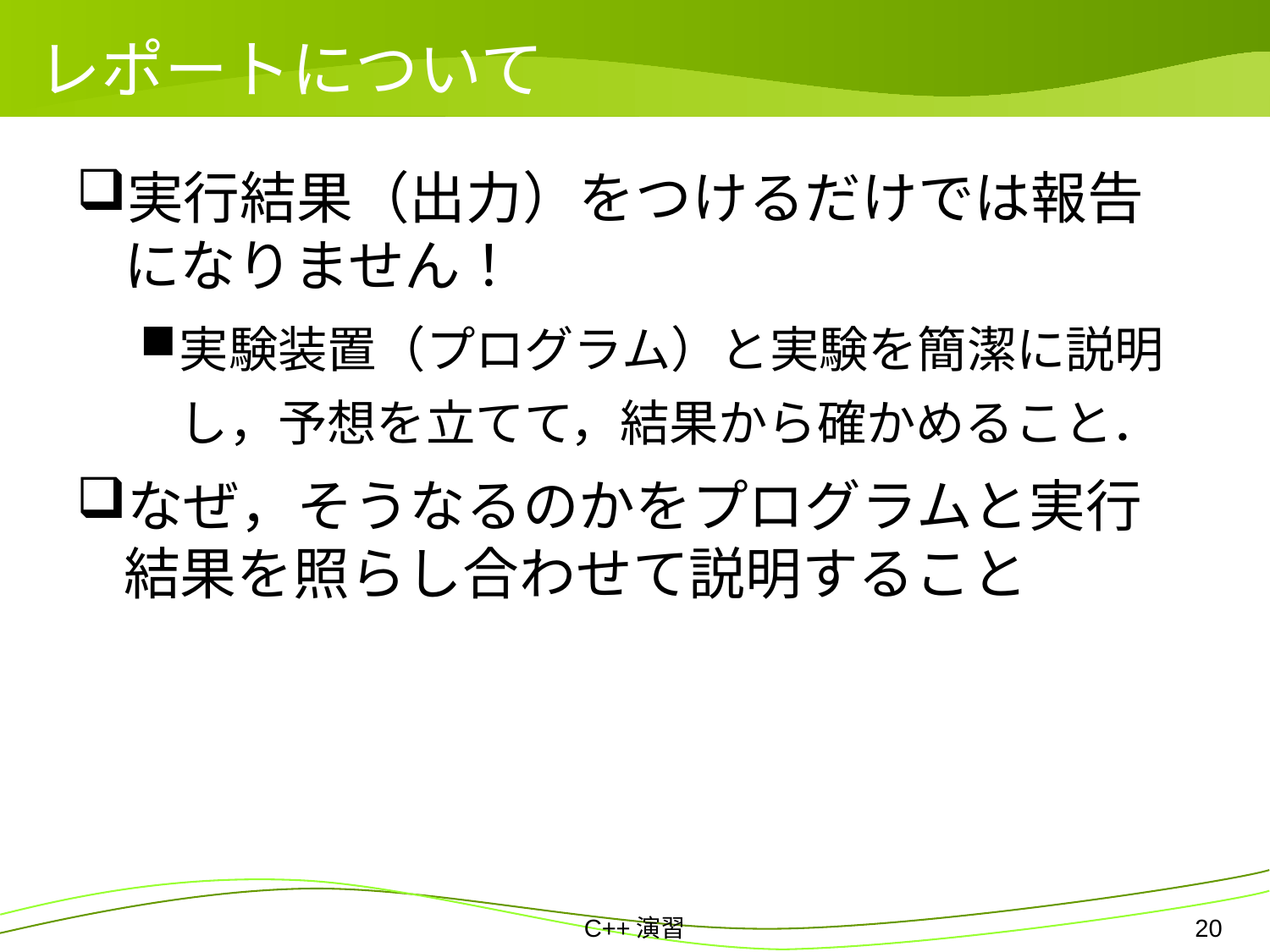

# レポートについて
実行結果（出力）をつけるだけでは報告になりません！
実験装置（プログラム）と実験を簡潔に説明し，予想を立てて，結果から確かめること．
なぜ，そうなるのかをプログラムと実行結果を照らし合わせて説明すること
C++演習
20